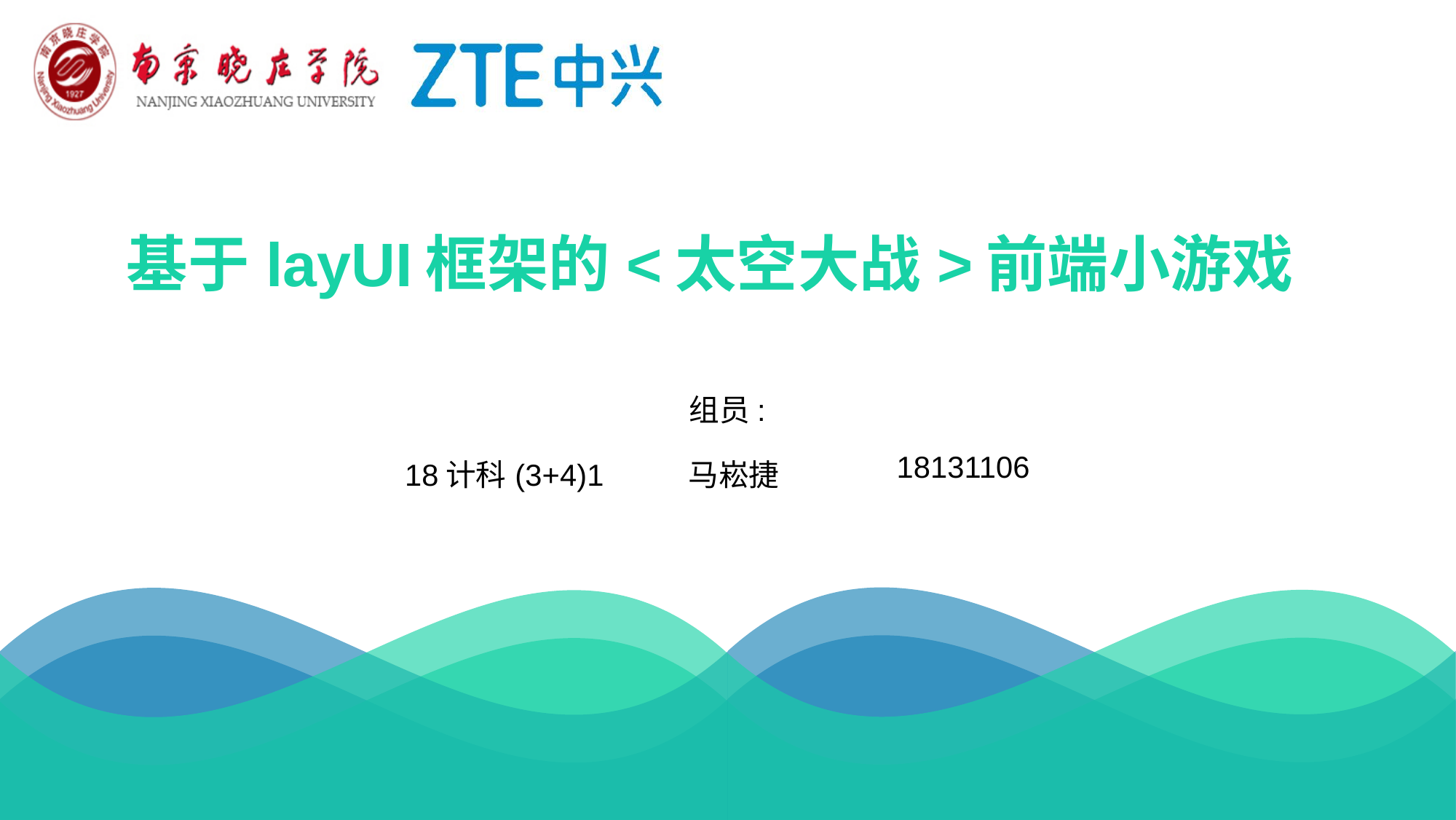

基于layUI框架的<太空大战>前端小游戏
组员:

| 18计科(3+4)1 | 马崧捷 | 18131106 |
| --- | --- | --- |
|  |  |  |